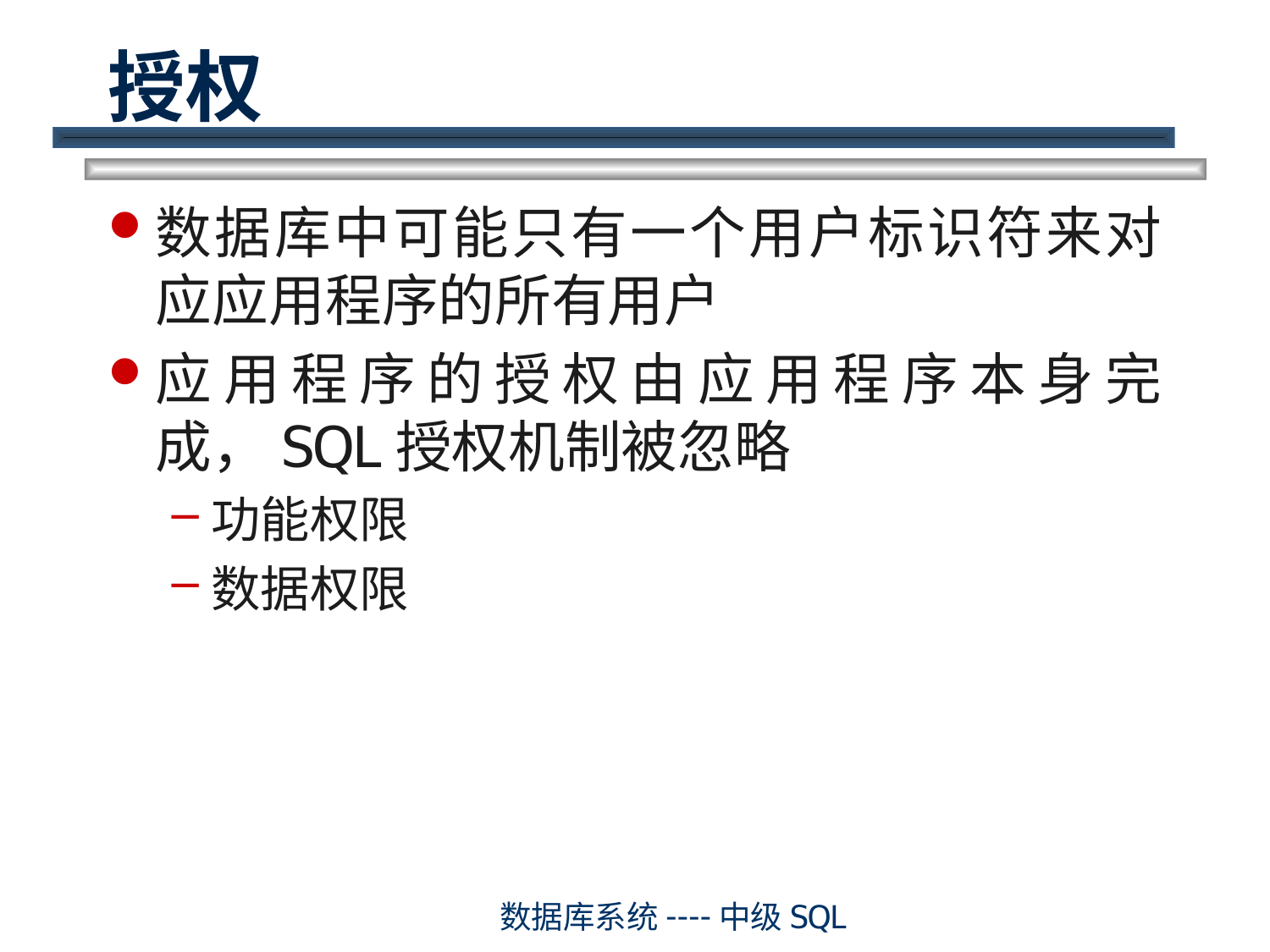

# 授权
数据库中可能只有一个用户标识符来对应应用程序的所有用户
应用程序的授权由应用程序本身完成，SQL授权机制被忽略
功能权限
数据权限

数据库系统----中级SQL